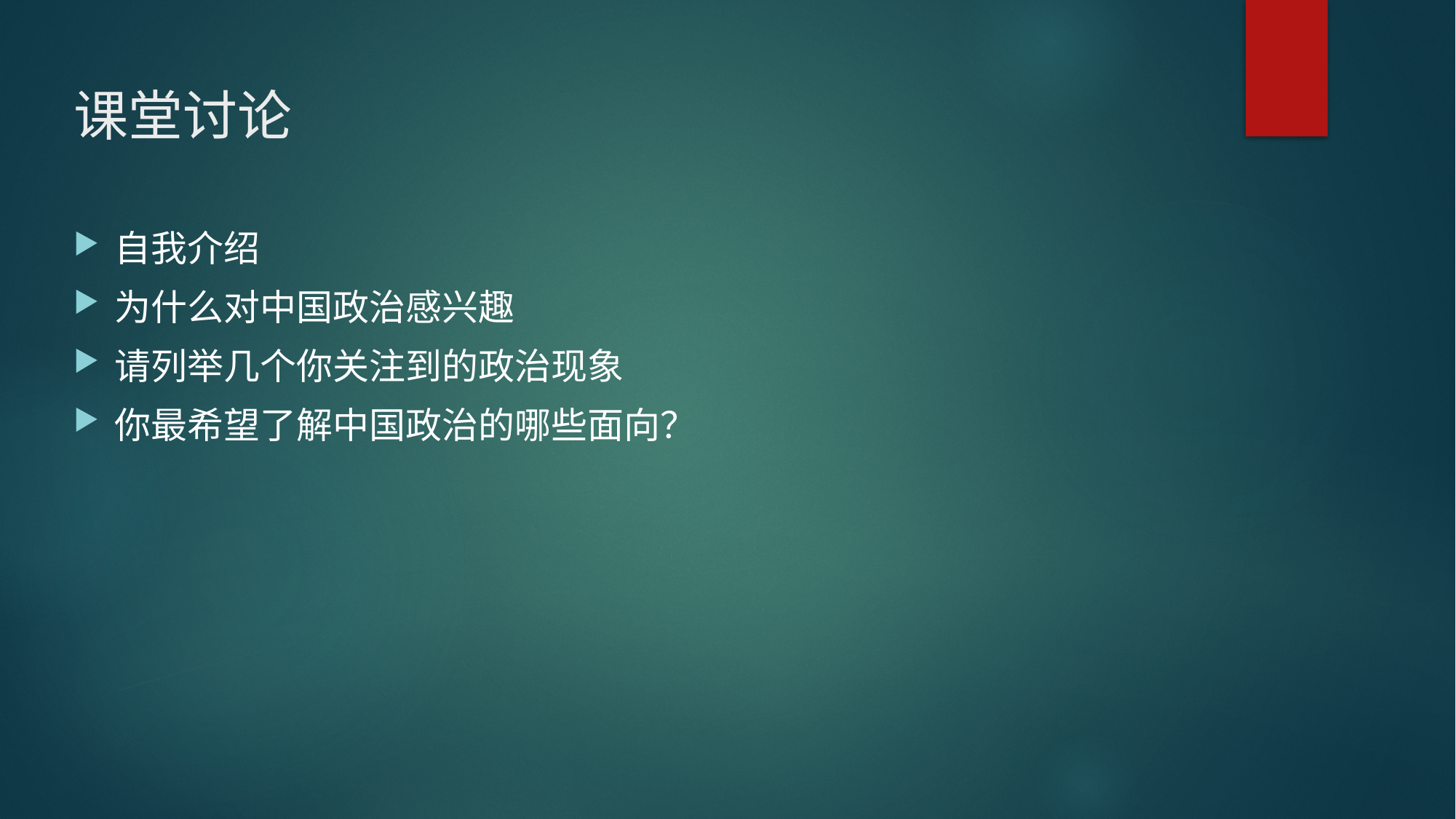

# 课堂讨论
自我介绍
为什么对中国政治感兴趣
请列举几个你关注到的政治现象
你最希望了解中国政治的哪些面向？